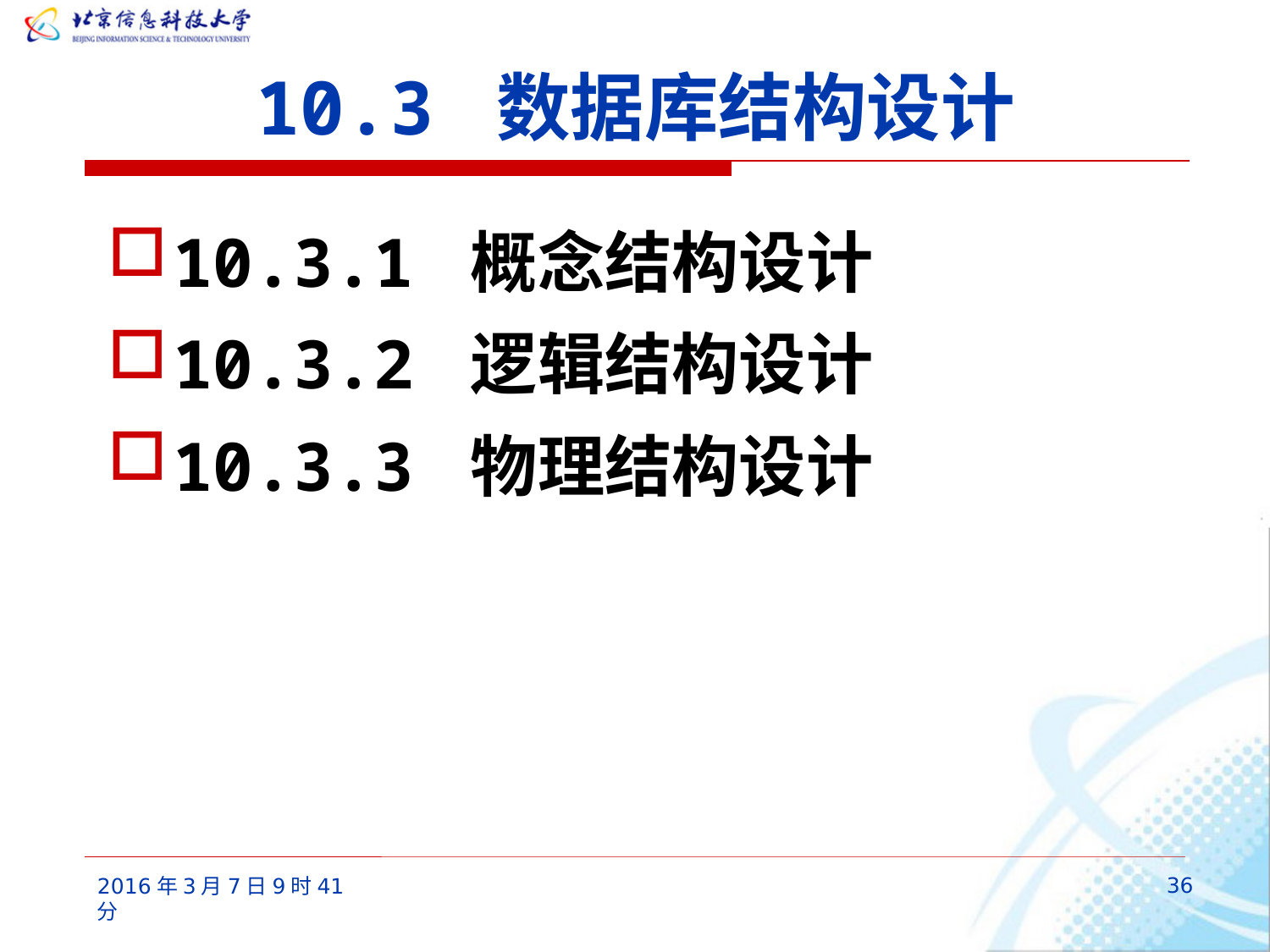

# 10.3 数据库结构设计
10.3.1 概念结构设计
10.3.2 逻辑结构设计
10.3.3 物理结构设计
2016年3月7日9时41分